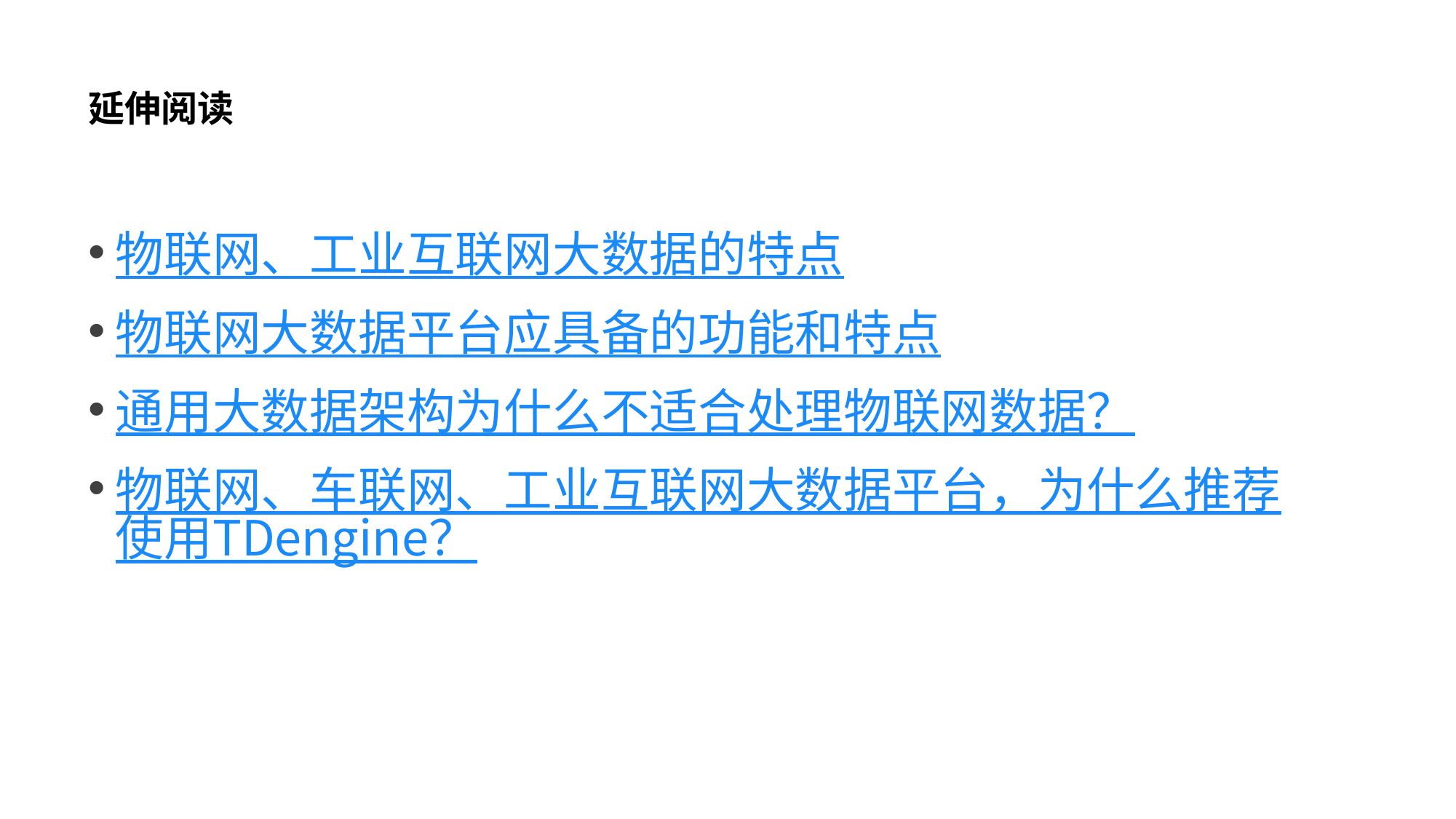

# 延伸阅读
物联网、工业互联网大数据的特点
物联网大数据平台应具备的功能和特点
通用大数据架构为什么不适合处理物联网数据？
物联网、车联网、工业互联网大数据平台，为什么推荐使用TDengine？